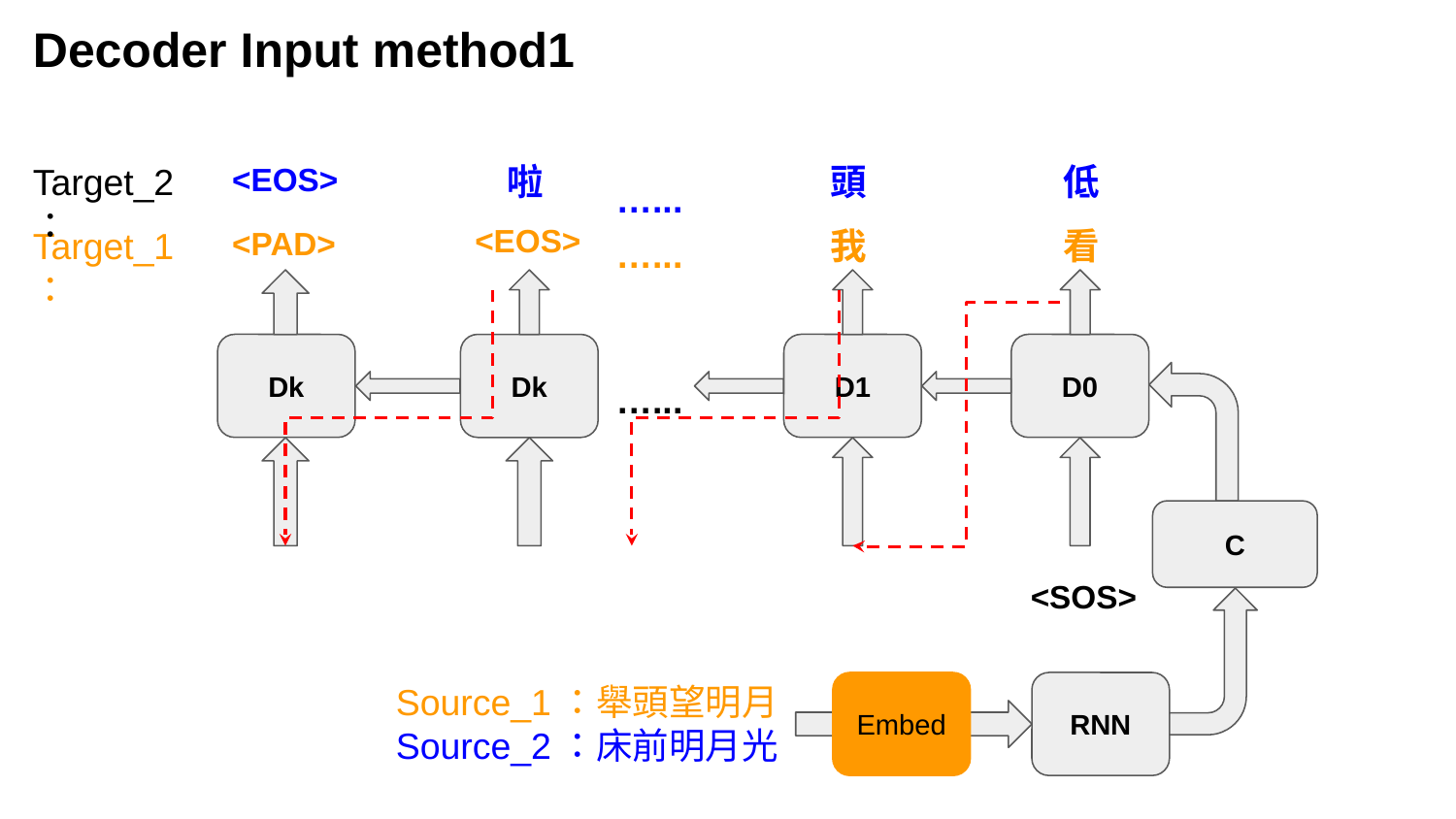

Decoder Input method1
啦
頭
低

Target_2：
<EOS>
…...
<EOS>
我
看
Target_1：
<PAD>
…...

D1
D0
Dk
Dk

…...

C
<SOS>

Source_1：舉頭望明月
Source_2：床前明月光
Embed
RNN